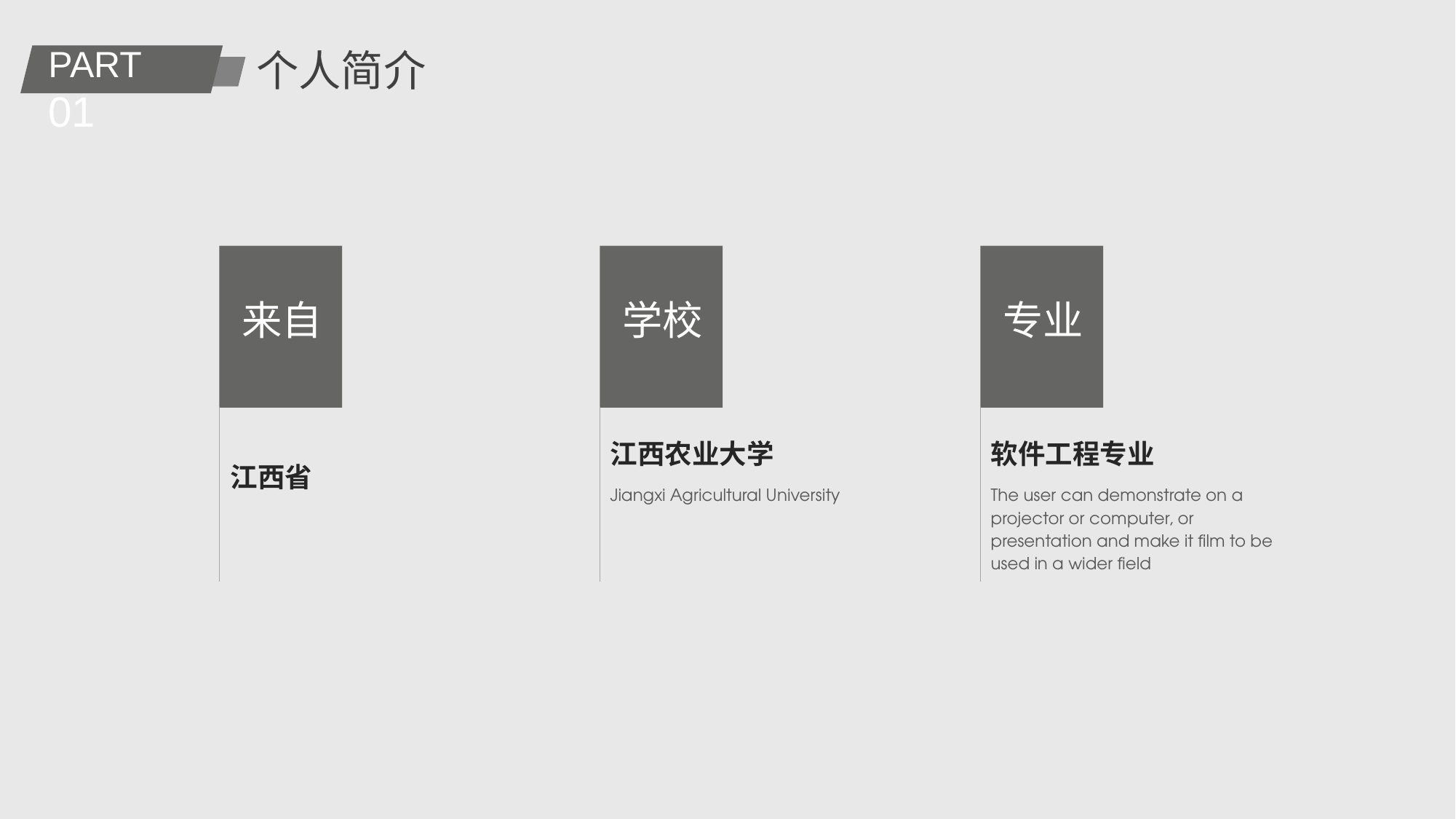

PART 01
个人简介

来自
江西省

学校
江西农业大学
Jiangxi Agricultural University

专业
软件工程专业
The user can demonstrate on a projector or computer, or presentation and make it film to be used in a wider field